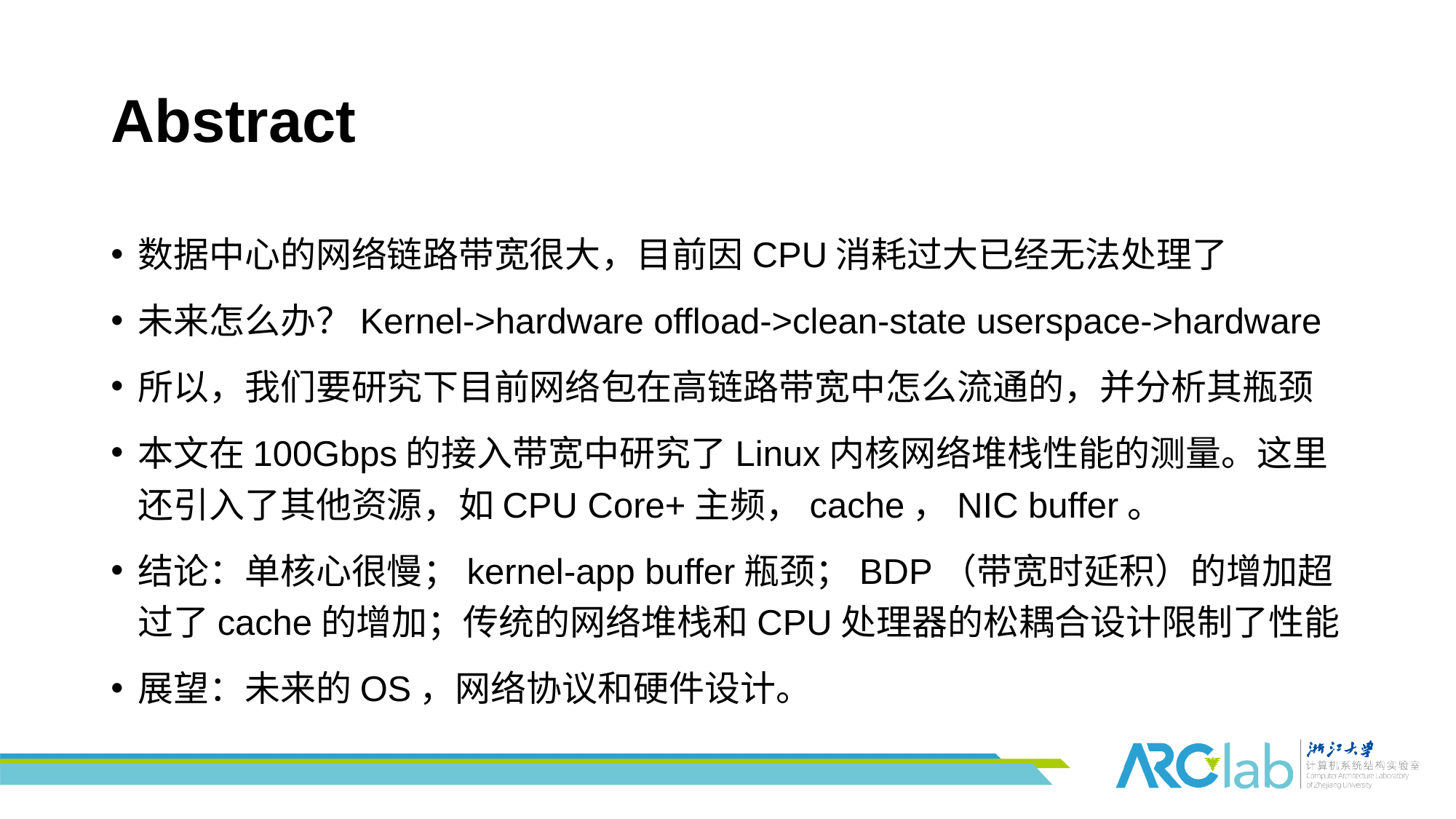

# Abstract
数据中心的网络链路带宽很大，目前因CPU消耗过大已经无法处理了
未来怎么办？Kernel->hardware offload->clean-state userspace->hardware
所以，我们要研究下目前网络包在高链路带宽中怎么流通的，并分析其瓶颈
本文在100Gbps的接入带宽中研究了Linux内核网络堆栈性能的测量。这里还引入了其他资源，如CPU Core+主频，cache，NIC buffer。
结论：单核心很慢；kernel-app buffer瓶颈；BDP（带宽时延积）的增加超过了cache的增加；传统的网络堆栈和CPU处理器的松耦合设计限制了性能
展望：未来的OS，网络协议和硬件设计。